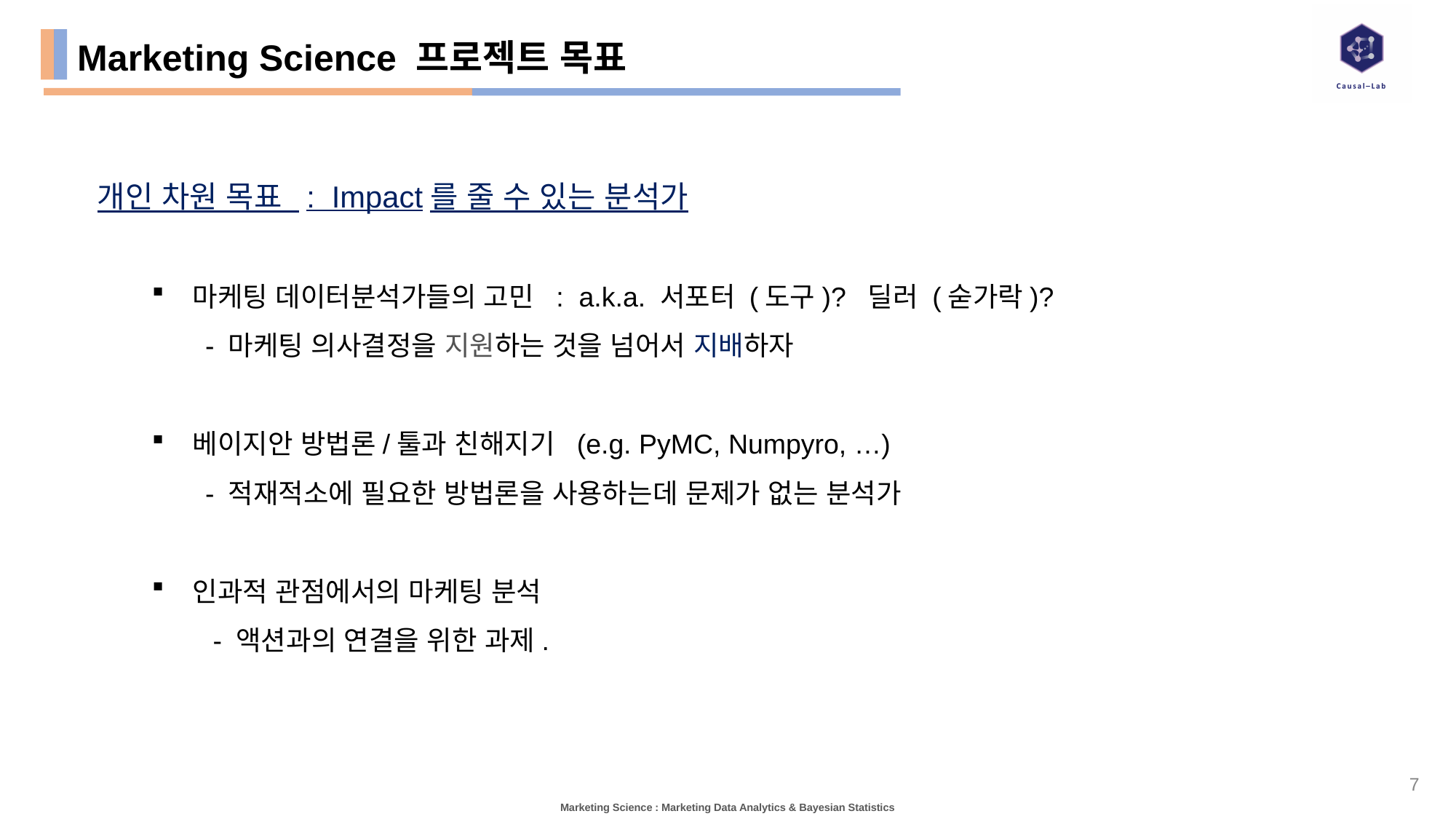

# Marketing Science 프로젝트 목표
개인 차원 목표  :  Impact를 줄 수 있는 분석가

마케팅 데이터분석가들의 고민  :  a.k.a. 서포터 (도구)?  딜러 (숟가락)?
       - 마케팅 의사결정을 지원하는 것을 넘어서 지배하자

베이지안 방법론/툴과 친해지기  (e.g. PyMC, Numpyro, …)
       - 적재적소에 필요한 방법론을 사용하는데 문제가 없는 분석가

인과적 관점에서의 마케팅 분석
        - 액션과의 연결을 위한 과제.

7